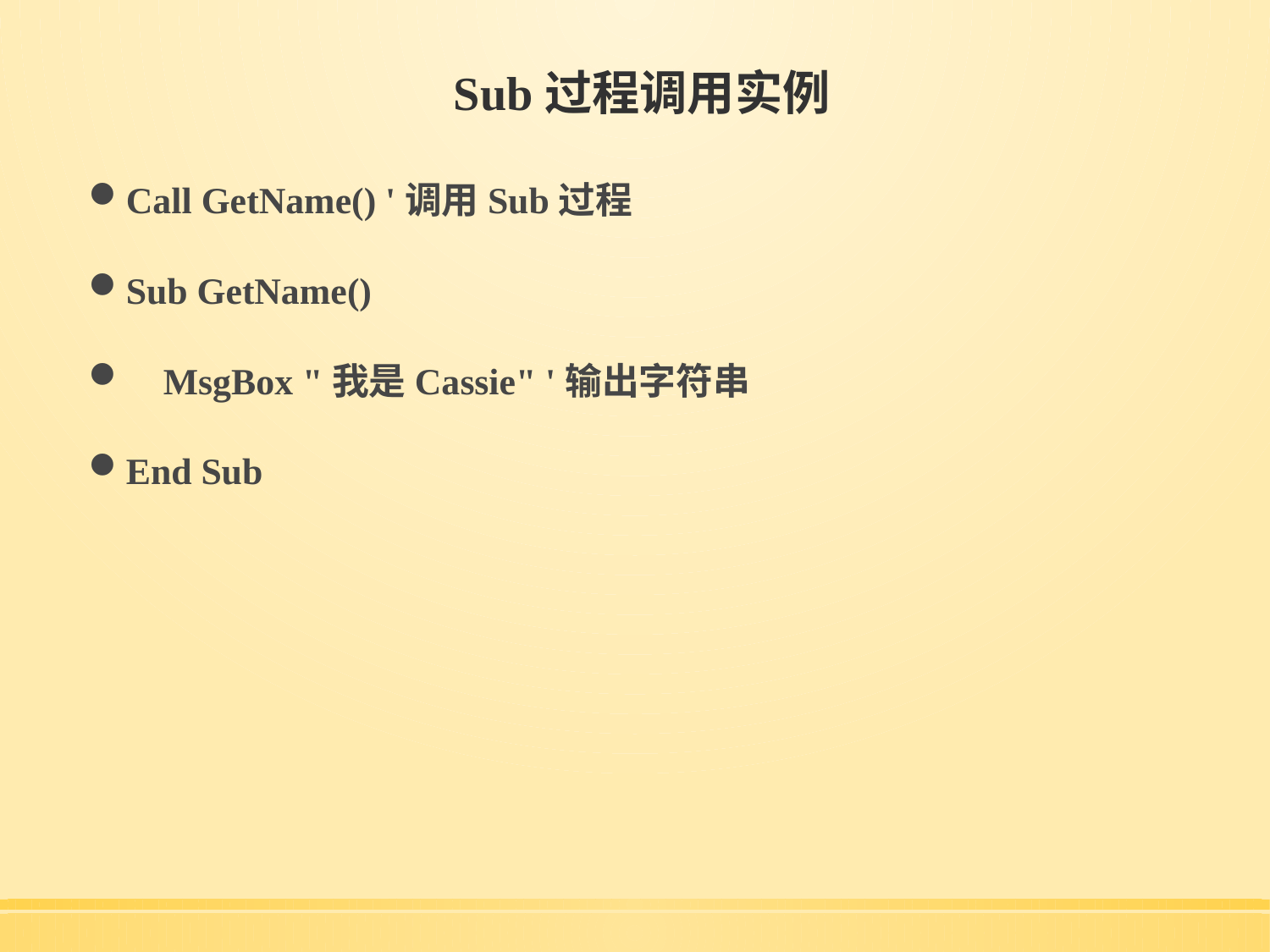

# Sub过程调用实例
Call GetName() '调用Sub过程
Sub GetName()
    MsgBox "我是Cassie" '输出字符串
End Sub